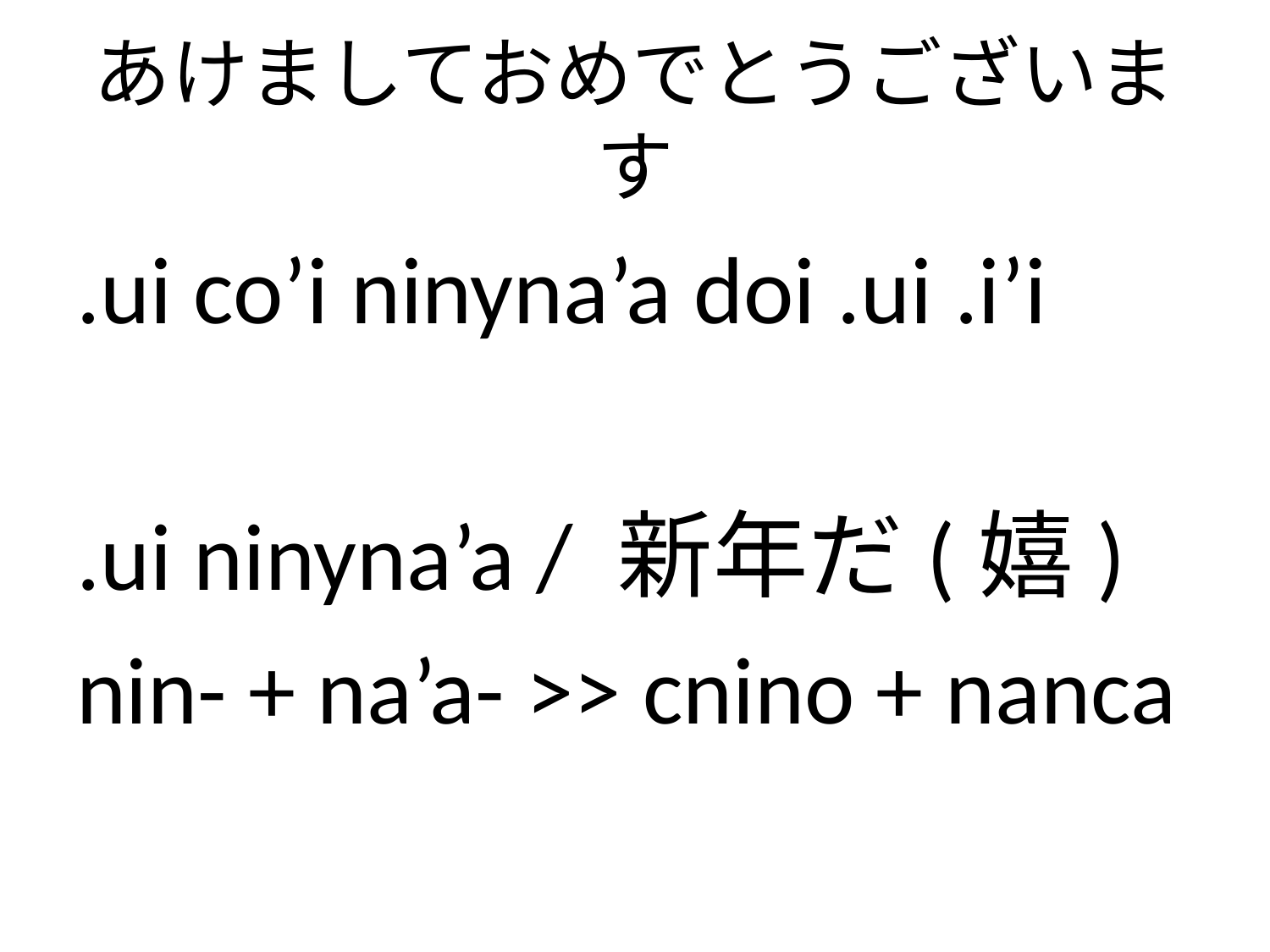

# あけましておめでとうございます
.ui co’i ninyna’a doi .ui .i’i

.ui ninyna’a / 新年だ(嬉)
nin- + na’a- >> cnino + nanca